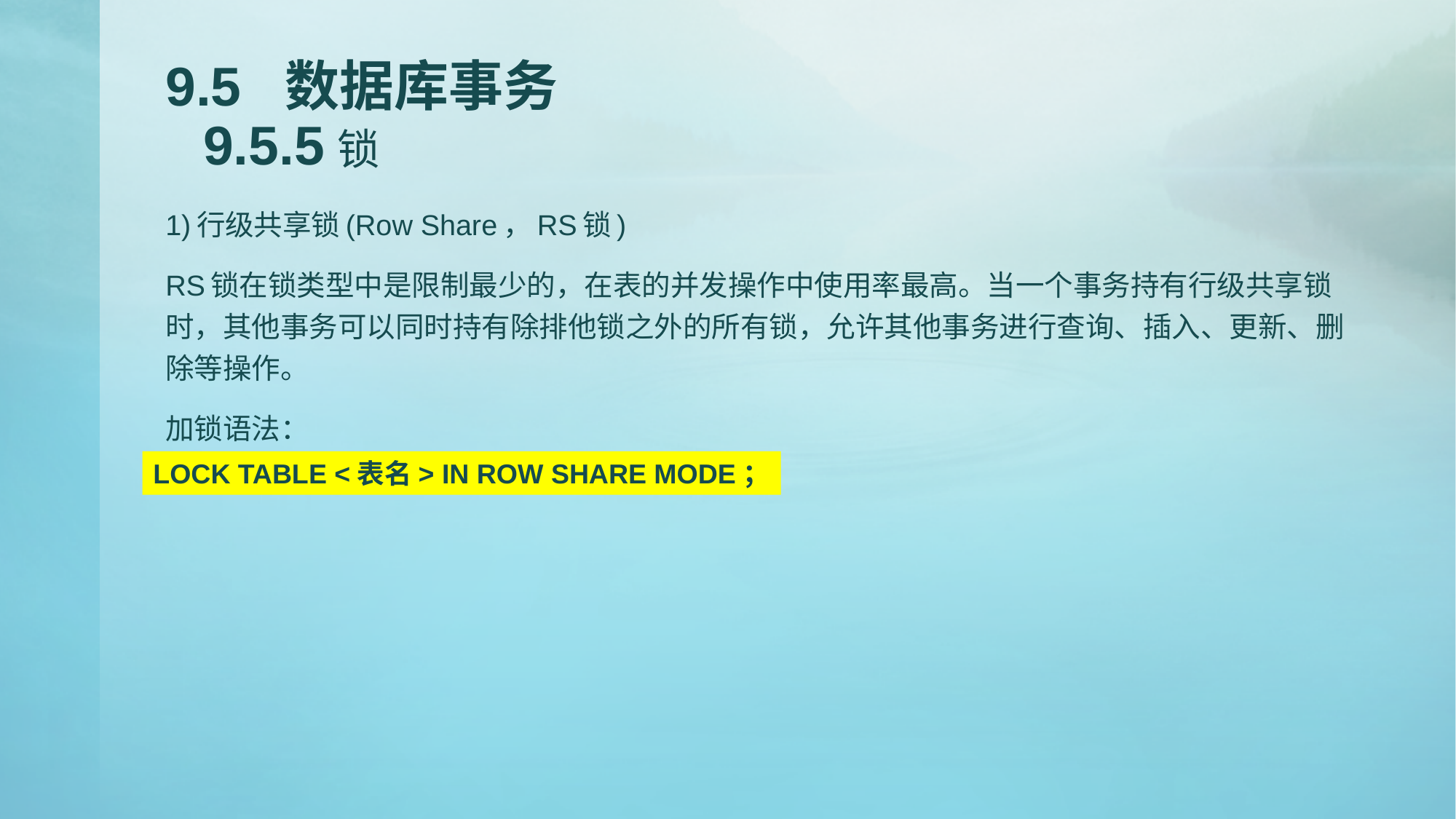

# 9.5  数据库事务 9.5.5锁
1)行级共享锁(Row Share，RS锁)
RS锁在锁类型中是限制最少的，在表的并发操作中使用率最高。当一个事务持有行级共享锁时，其他事务可以同时持有除排他锁之外的所有锁，允许其他事务进行查询、插入、更新、删除等操作。
加锁语法：
LOCK TABLE <表名> IN ROW SHARE MODE；